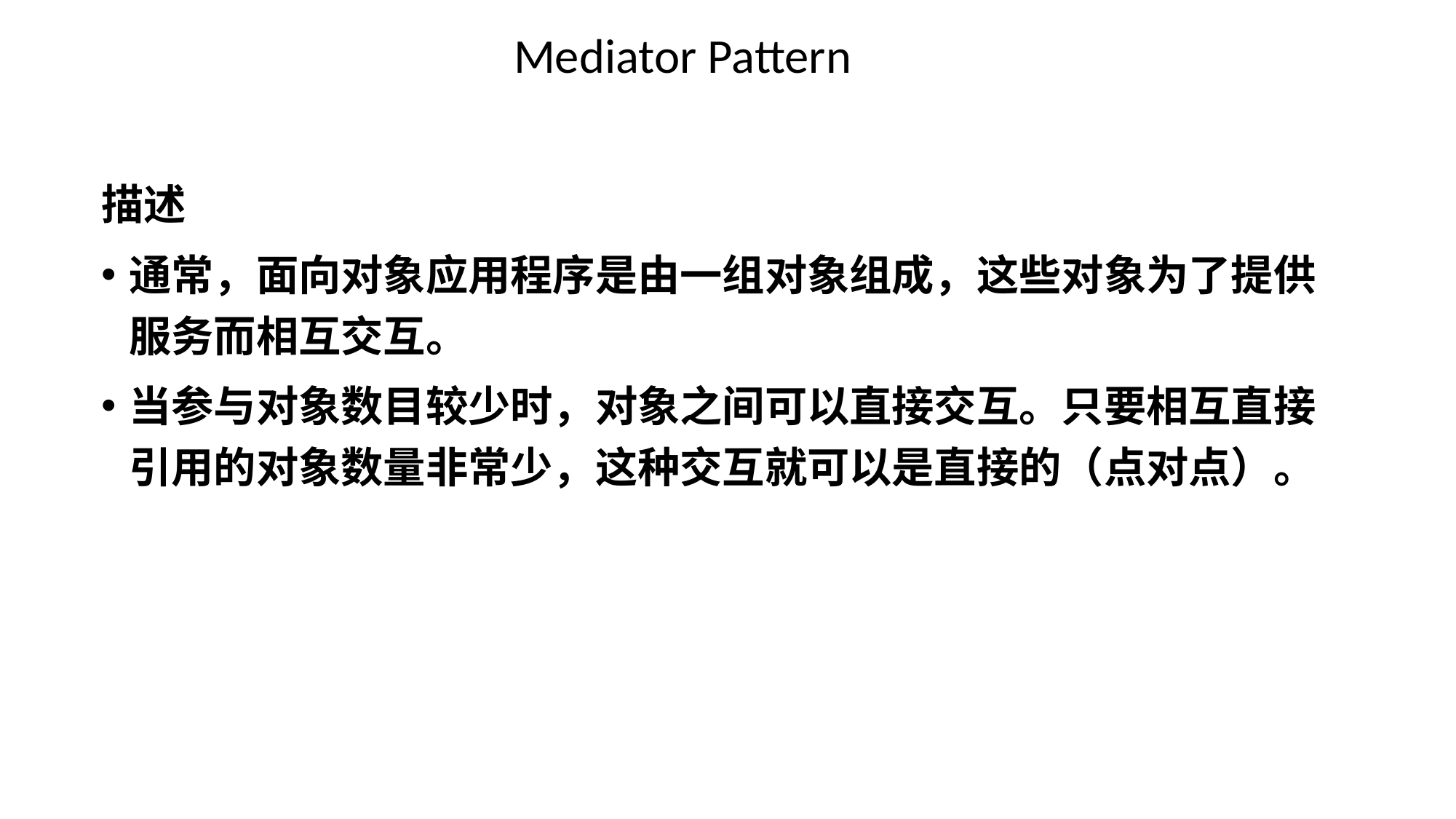

# Mediator Pattern
描述
通常，面向对象应用程序是由一组对象组成，这些对象为了提供服务而相互交互。
当参与对象数目较少时，对象之间可以直接交互。只要相互直接引用的对象数量非常少，这种交互就可以是直接的（点对点）。